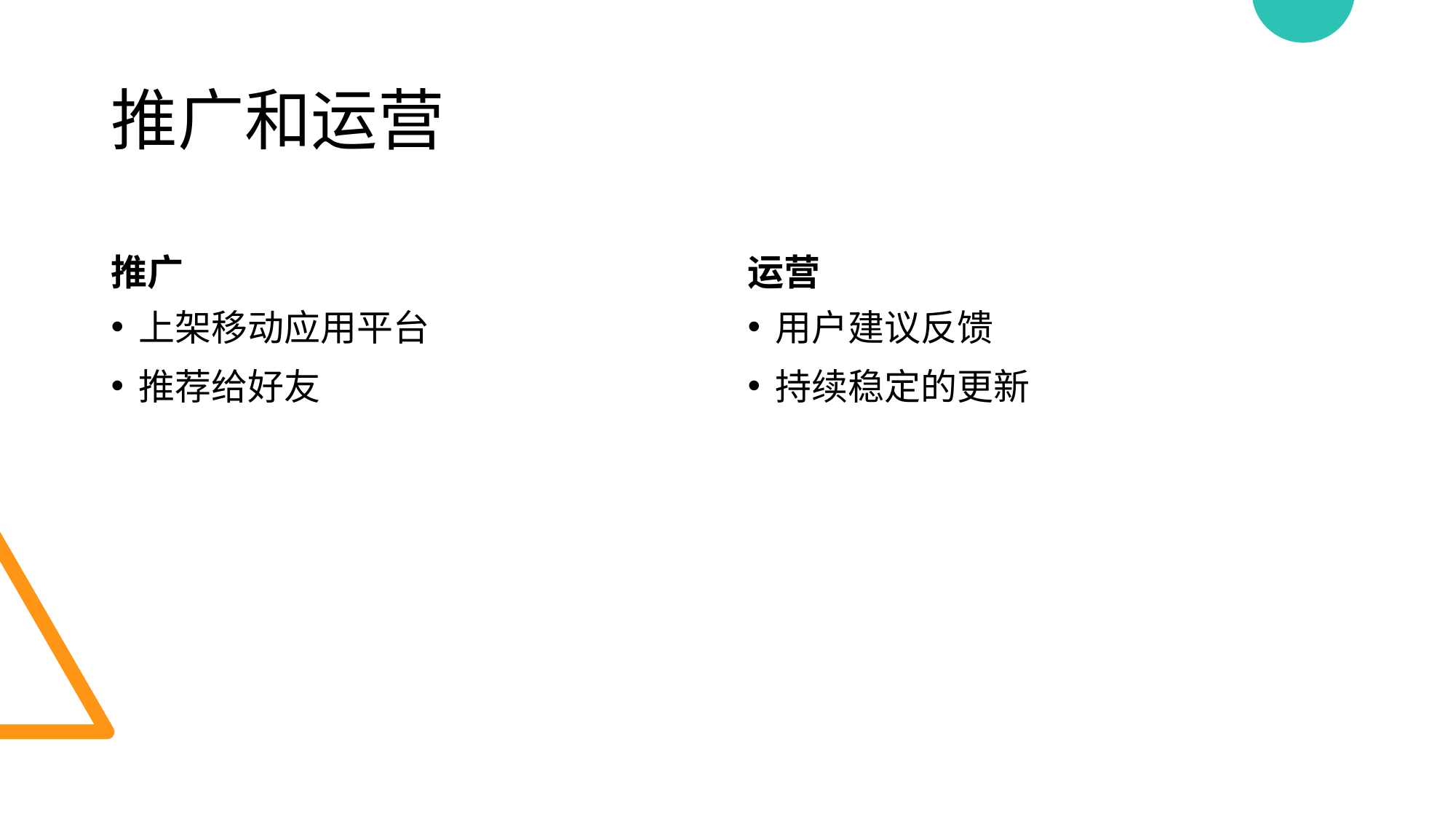

# 推广和运营
推广
运营
上架移动应用平台
推荐给好友
用户建议反馈
持续稳定的更新